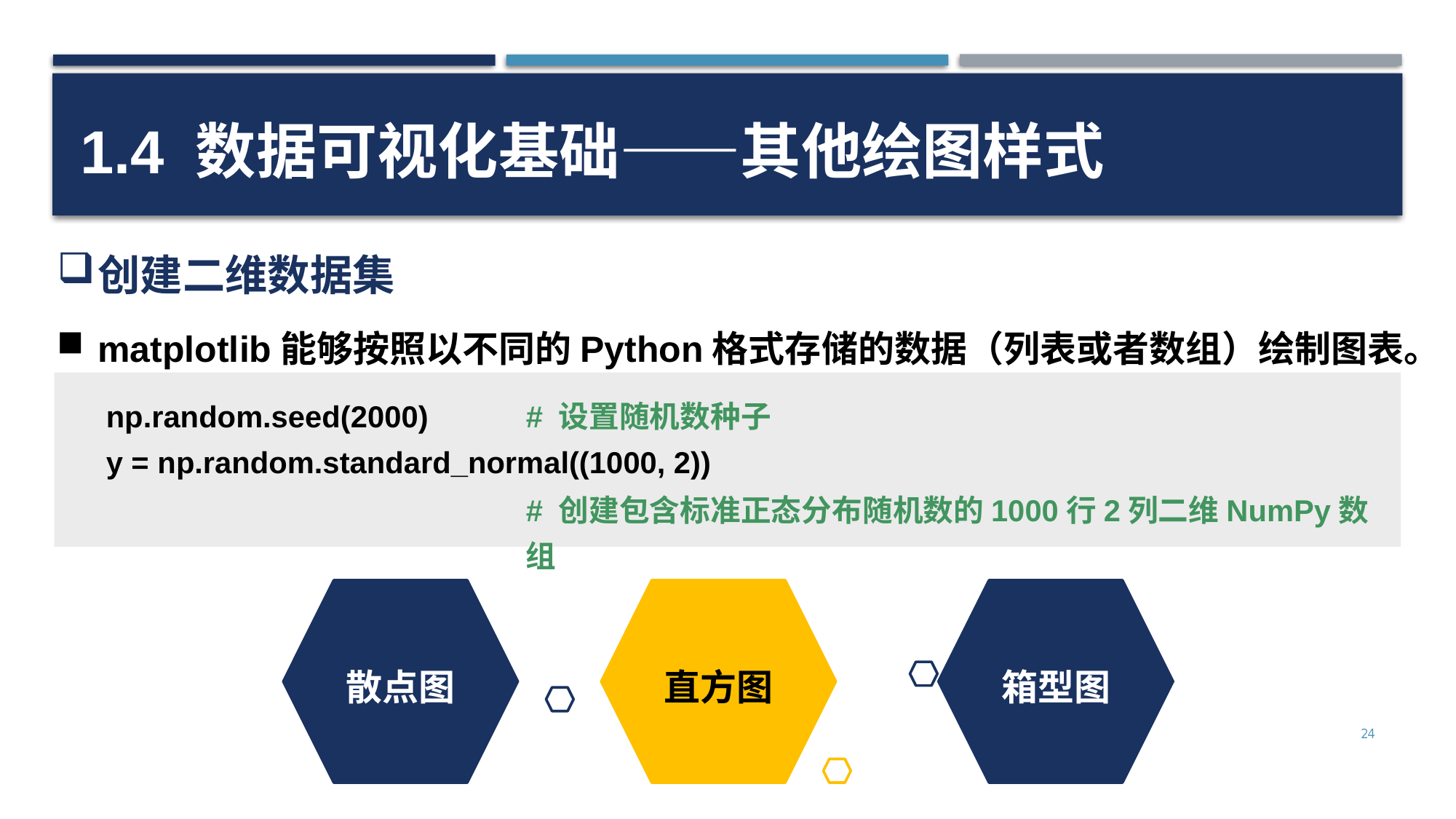

1.4 数据可视化基础——其他绘图样式
创建二维数据集
matplotlib能够按照以不同的Python格式存储的数据（列表或者数组）绘制图表。

np.random.seed(2000)
y = np.random.standard_normal((1000, 2))
# 设置随机数种子
# 创建包含标准正态分布随机数的1000行2列二维NumPy数组
散点图
直方图
箱型图

24